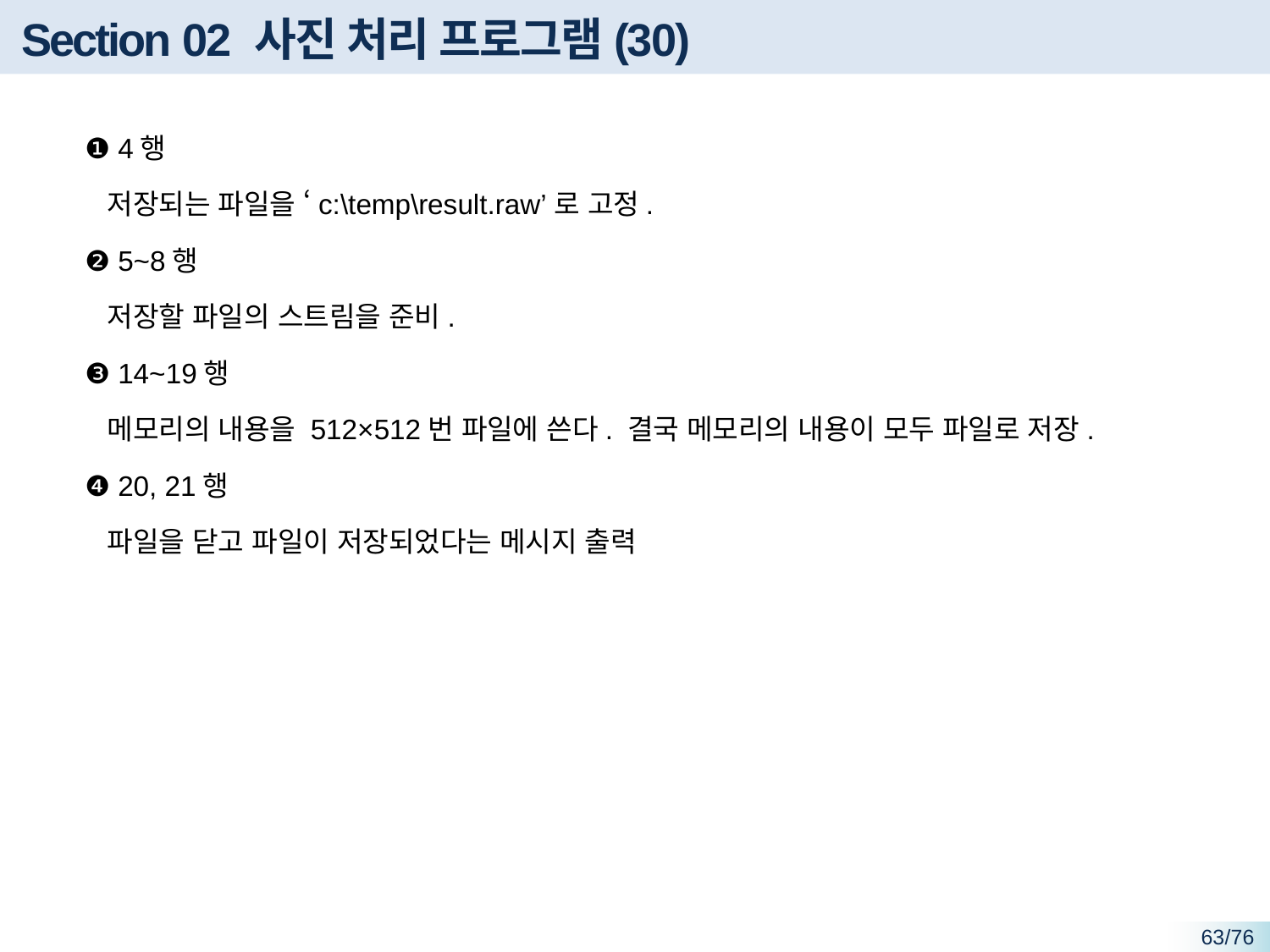

# Section 02 사진 처리 프로그램(30)
❶ 4행
  저장되는 파일을 ‘c:\temp\result.raw’로 고정.
❷ 5~8행
  저장할 파일의 스트림을 준비.
❸ 14~19행
  메모리의 내용을 512×512번 파일에 쓴다. 결국 메모리의 내용이 모두 파일로 저장.
❹ 20, 21행
  파일을 닫고 파일이 저장되었다는 메시지 출력